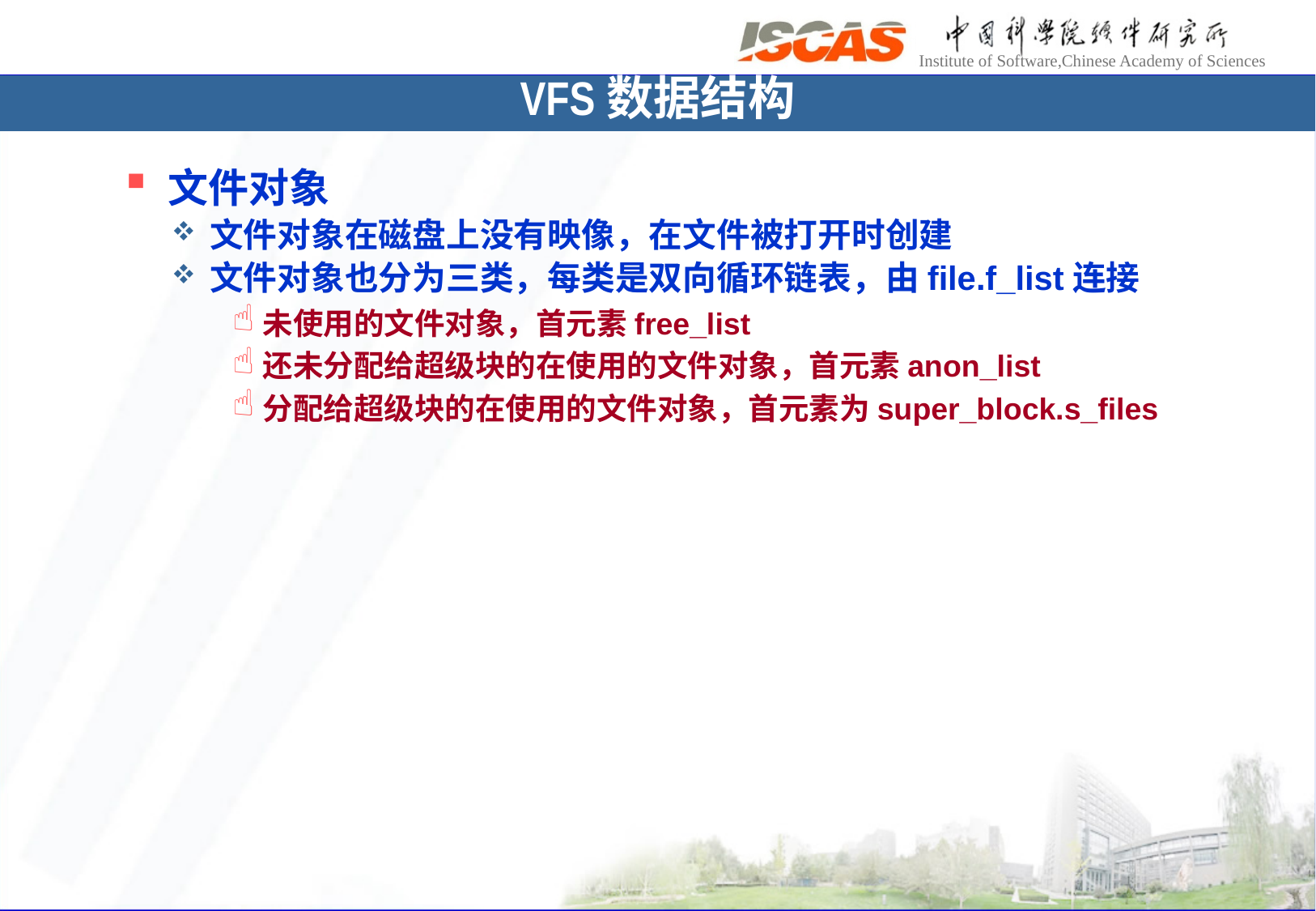

# VFS数据结构
文件对象
文件对象在磁盘上没有映像，在文件被打开时创建
文件对象也分为三类，每类是双向循环链表，由file.f_list连接
未使用的文件对象，首元素free_list
还未分配给超级块的在使用的文件对象，首元素anon_list
分配给超级块的在使用的文件对象，首元素为super_block.s_files